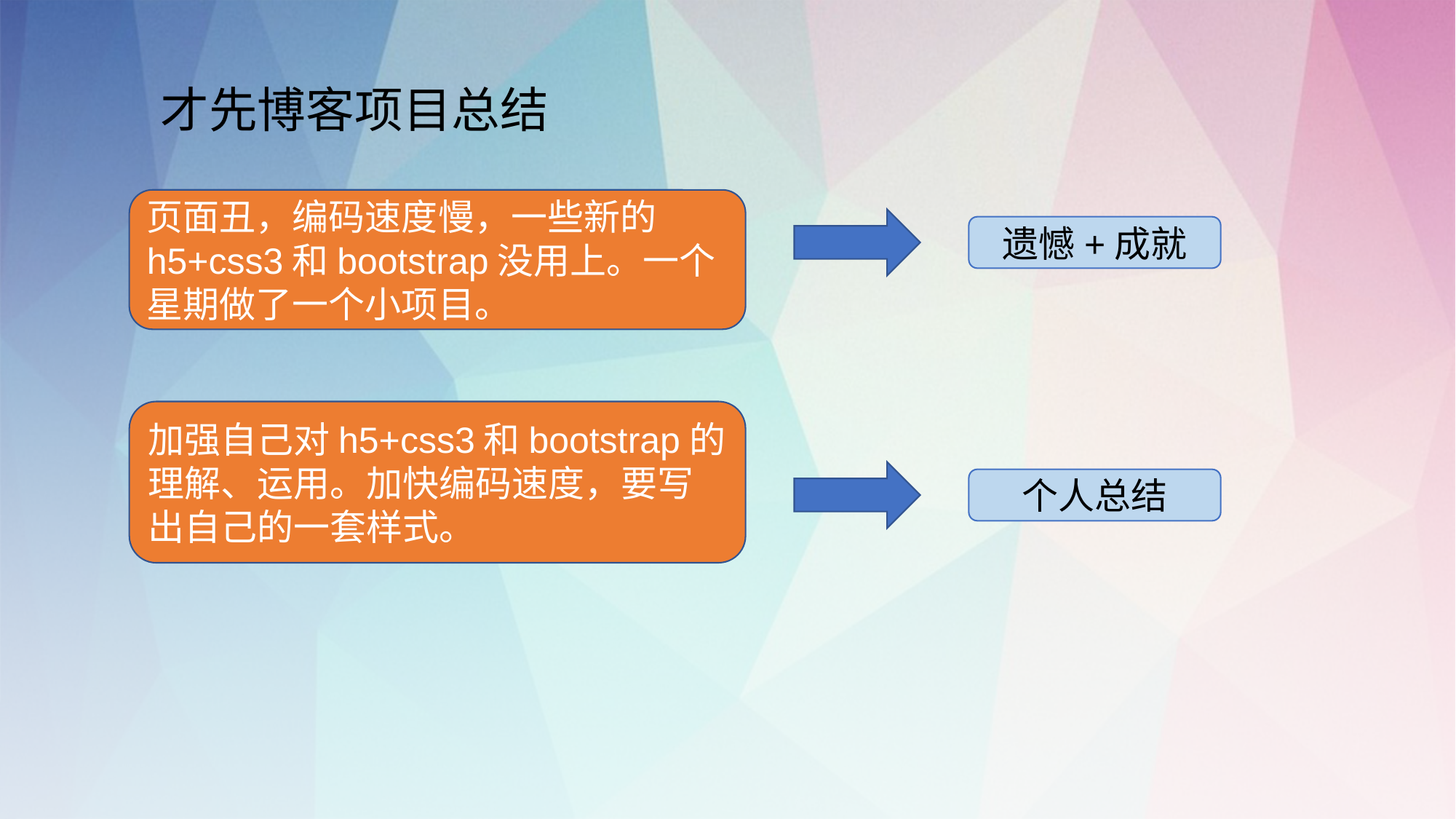

才先博客项目总结
页面丑，编码速度慢，一些新的h5+css3和bootstrap没用上。一个星期做了一个小项目。

遗憾+成就
加强自己对h5+css3和bootstrap的理解、运用。加快编码速度，要写出自己的一套样式。

个人总结